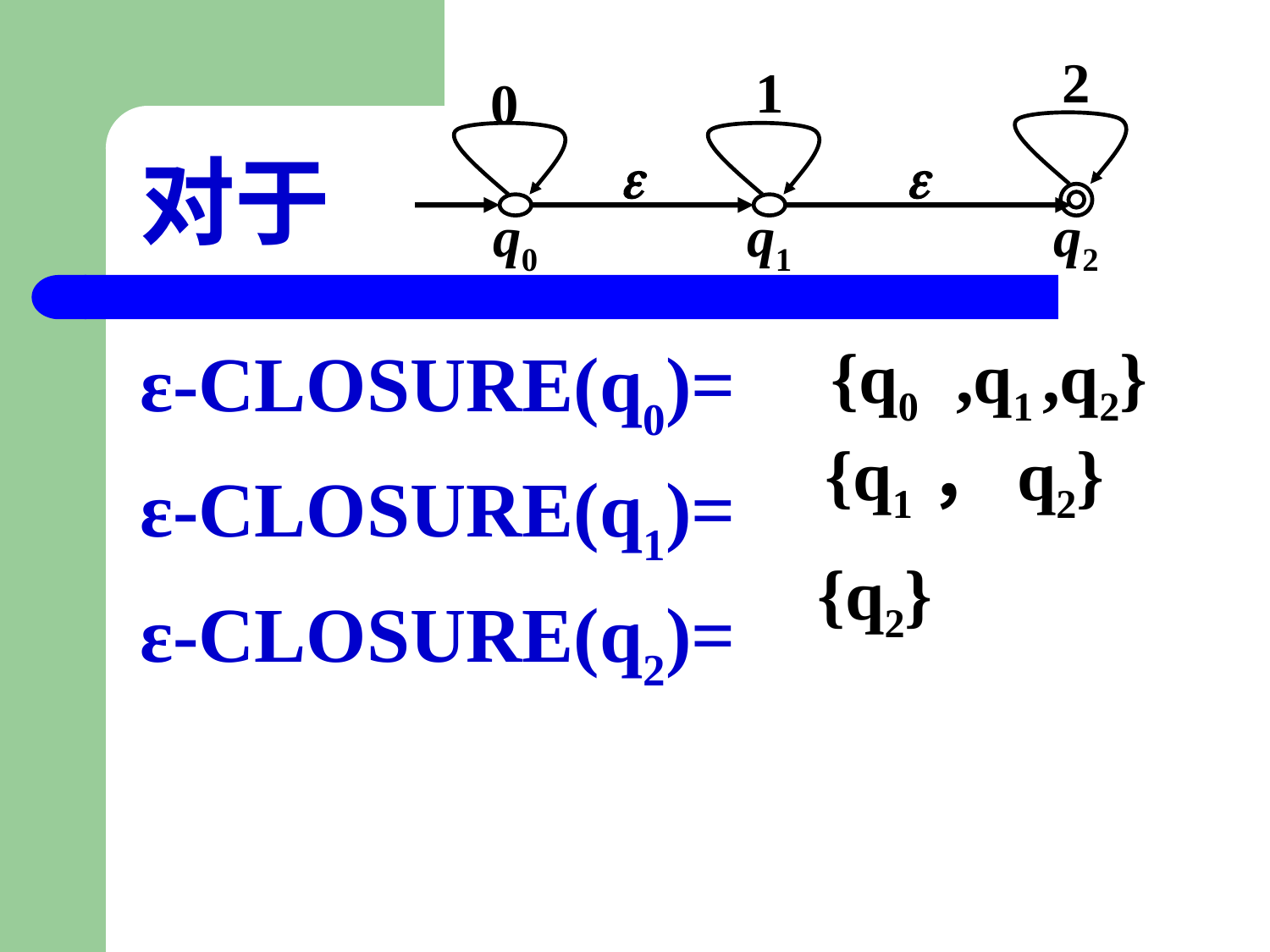

2
1
0

ε
ε

q0

q1

q2
# 对于
{q0
,q1
,q2}
ε-CLOSURE(q0)=
ε-CLOSURE(q1)=
ε-CLOSURE(q2)=

{q1，q2}

{q2}